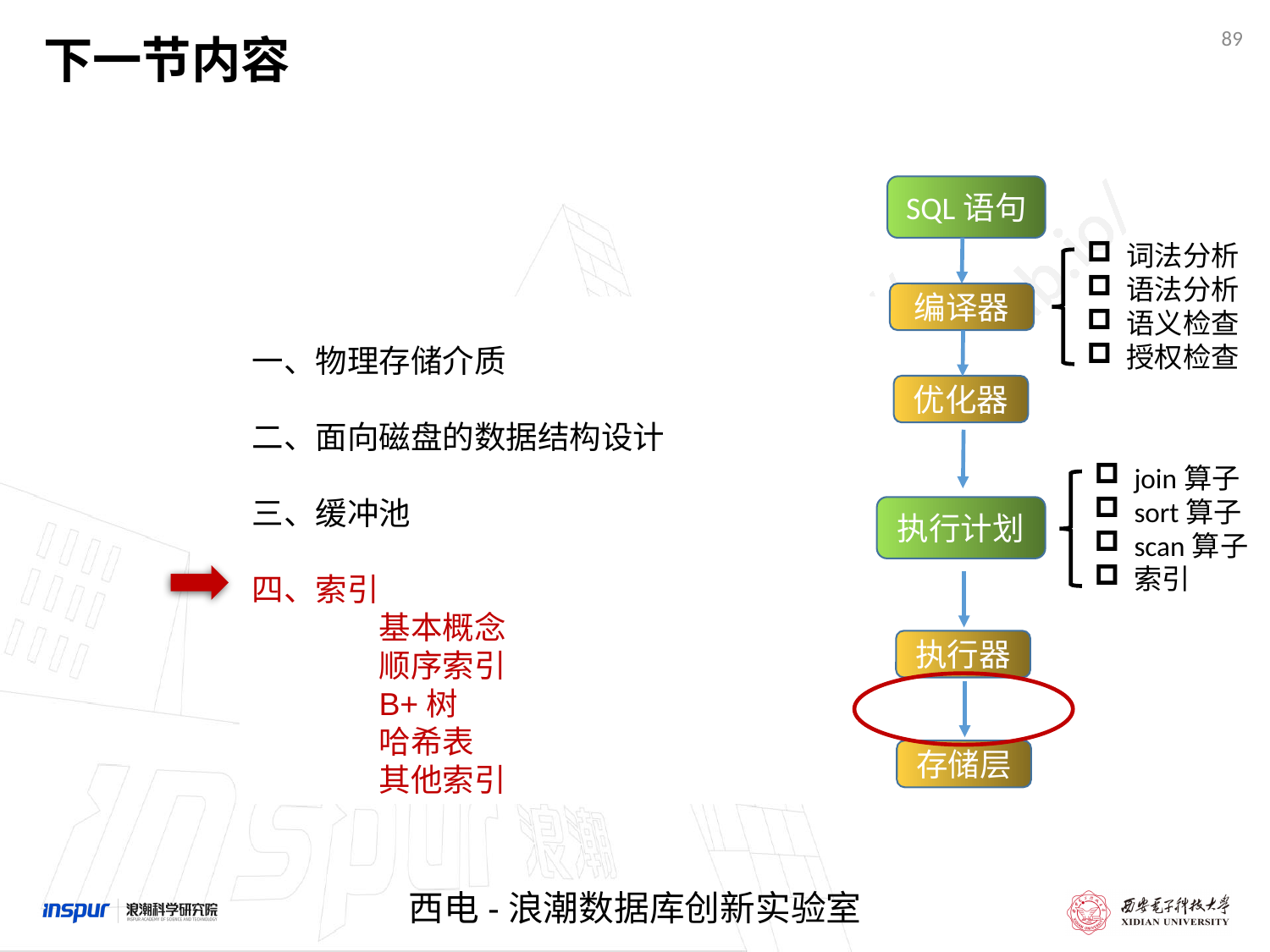

89
下一节内容
SQL语句
词法分析
语法分析
语义检查
授权检查

编译器

一、物理存储介质

二、面向磁盘的数据结构设计

三、缓冲池

四、索引
	基本概念
	顺序索引
	B+树
	哈希表
	其他索引
优化器
join算子
sort算子
scan算子
索引

执行计划

执行器

存储层